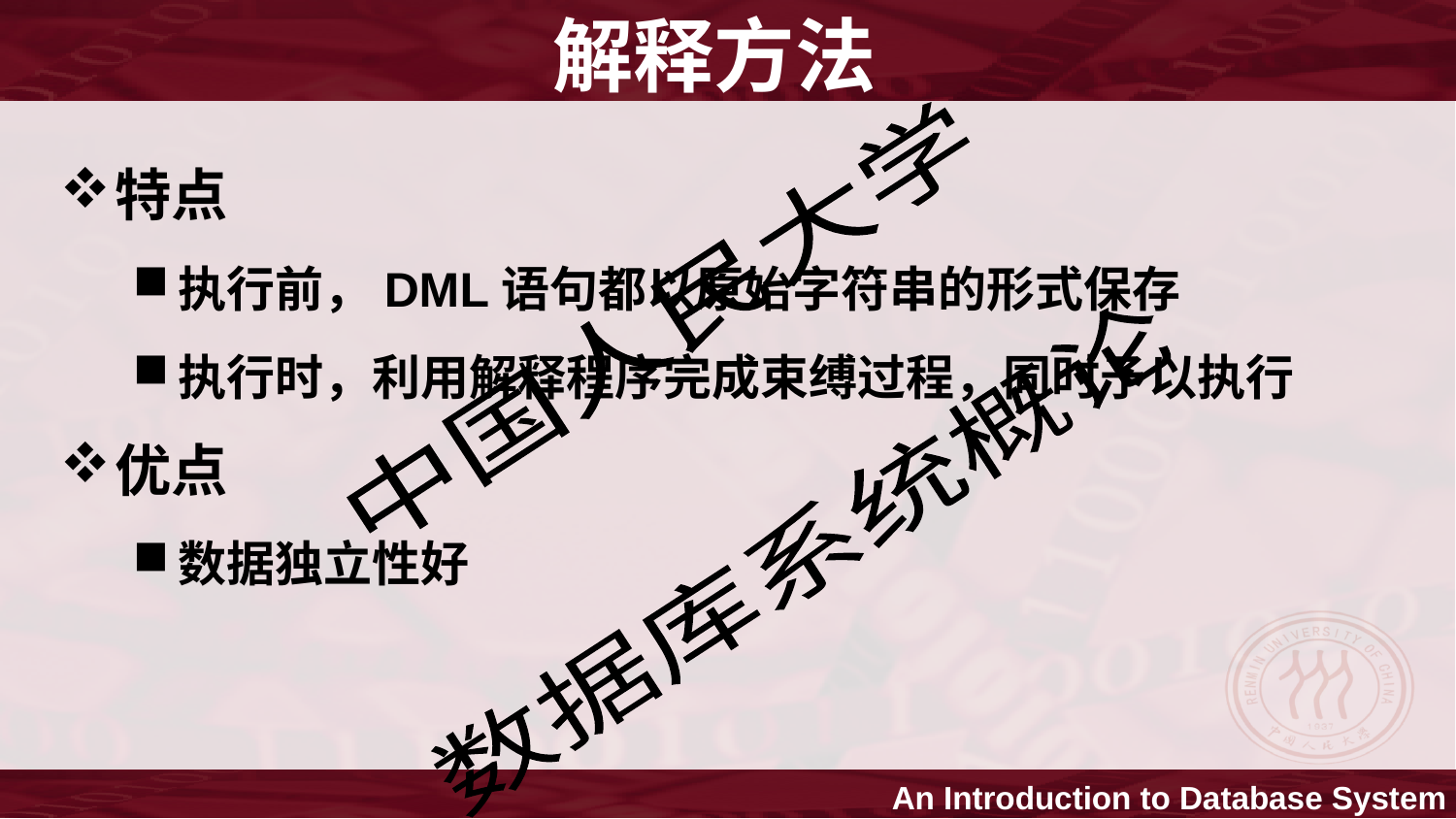

# 解释方法
特点
执行前，DML语句都以原始字符串的形式保存
执行时，利用解释程序完成束缚过程，同时予以执行
优点
数据独立性好